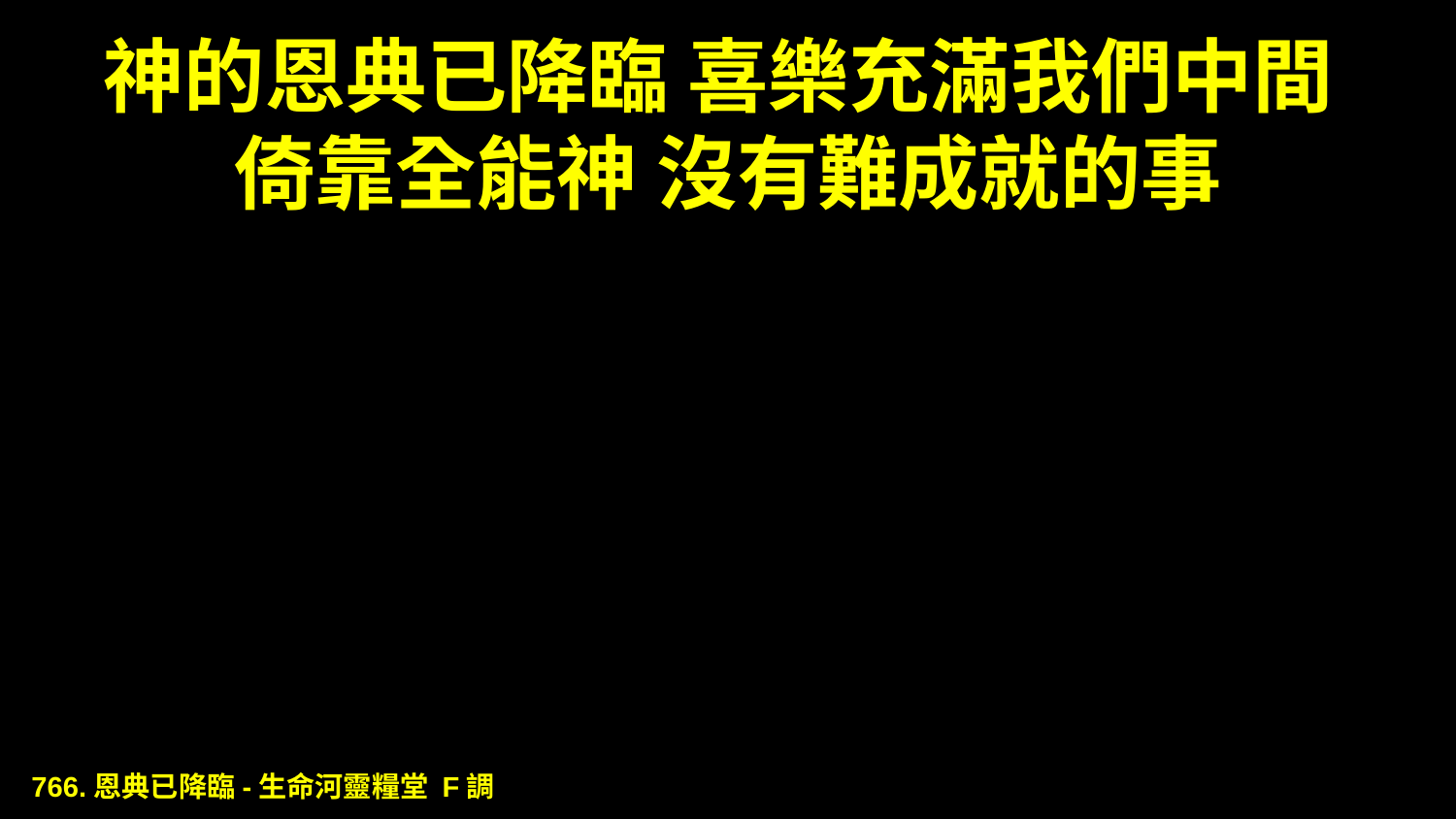

# 神的恩典已降臨 喜樂充滿我們中間 倚靠全能神 沒有難成就的事
766.恩典已降臨-生命河靈糧堂 F調